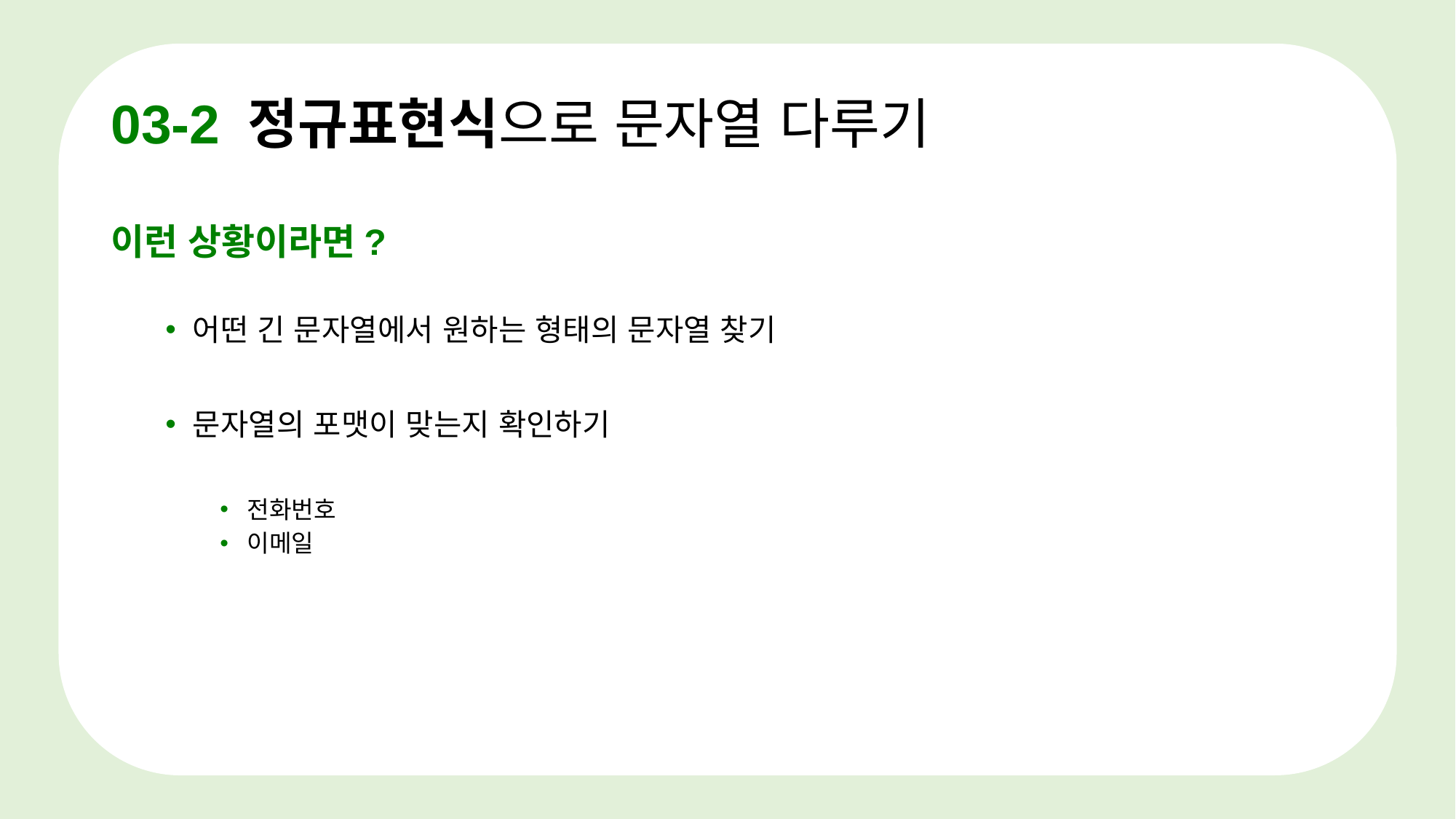

# 03-2 정규표현식으로 문자열 다루기
이런 상황이라면?

어떤 긴 문자열에서 원하는 형태의 문자열 찾기

문자열의 포맷이 맞는지 확인하기

전화번호
이메일